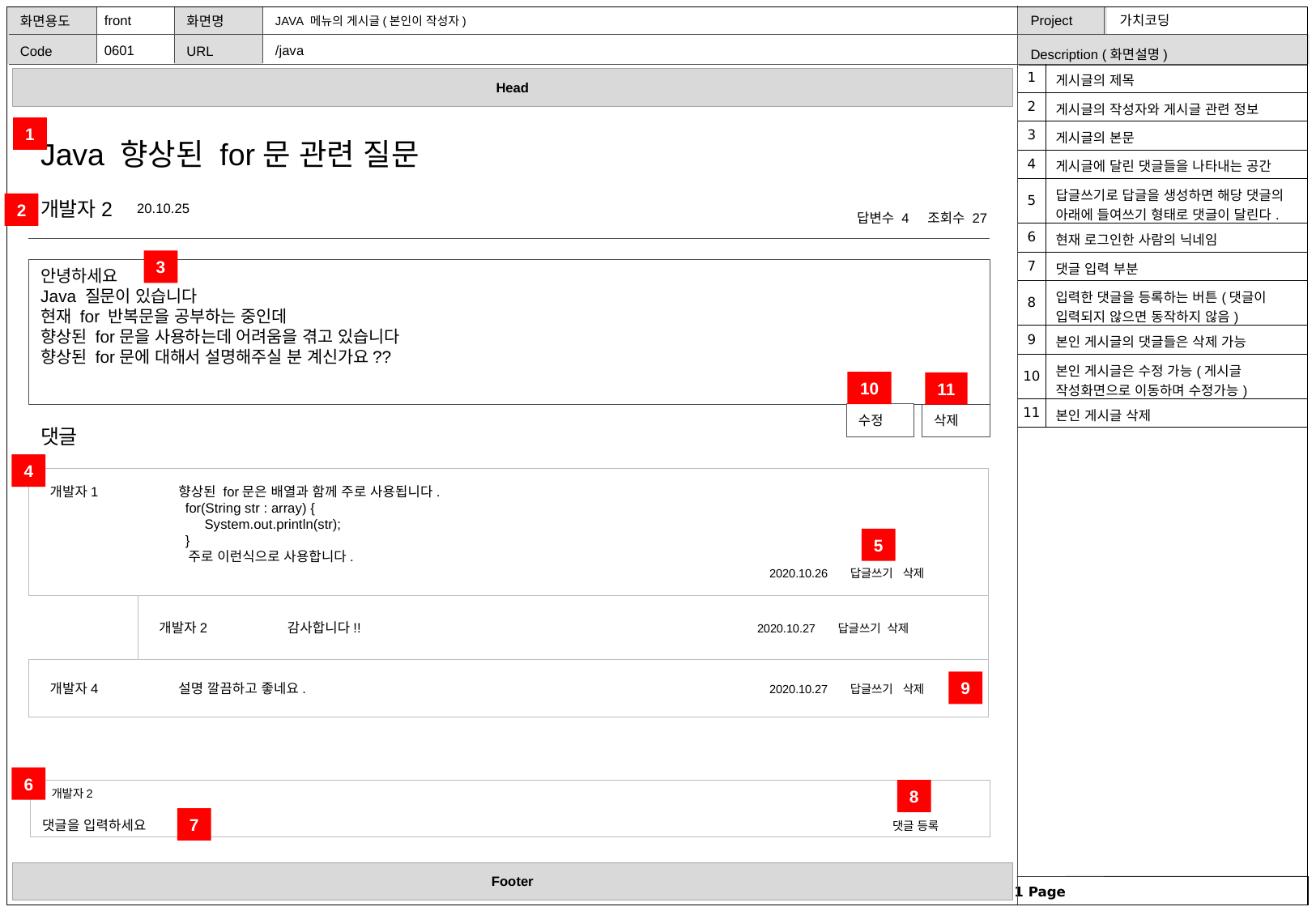

front
JAVA 메뉴의 게시글(본인이 작성자)
0601
/java
| 1 | 게시글의 제목 |
| --- | --- |
| 2 | 게시글의 작성자와 게시글 관련 정보 |
| 3 | 게시글의 본문 |
| 4 | 게시글에 달린 댓글들을 나타내는 공간 |
| 5 | 답글쓰기로 답글을 생성하면 해당 댓글의 아래에 들여쓰기 형태로 댓글이 달린다. |
| 6 | 현재 로그인한 사람의 닉네임 |
| 7 | 댓글 입력 부분 |
| 8 | 입력한 댓글을 등록하는 버튼(댓글이 입력되지 않으면 동작하지 않음) |
| 9 | 본인 게시글의 댓글들은 삭제 가능 |
| 10 | 본인 게시글은 수정 가능(게시글 작성화면으로 이동하며 수정가능) |
| 11 | 본인 게시글 삭제 |
1
Java 향상된 for문 관련 질문
개발자2
2
20.10.25
답변수 4    조회수 27
3
안녕하세요
Java 질문이 있습니다
현재 for 반복문을 공부하는 중인데
향상된 for문을 사용하는데 어려움을 겪고 있습니다
향상된 for문에 대해서 설명해주실 분 계신가요??

10
11
수정
삭제
댓글
4
  개발자1                    향상된 for문은 배열과 함께 주로 사용됩니다.
	      for(String str : array) {
	           System.out.println(str);
	      }
	      주로 이런식으로 사용합니다.
						2020.10.26      답글쓰기   삭제
5
  개발자2                    감사합니다!!				2020.10.27      답글쓰기  삭제
  개발자4                    설명 깔끔하고 좋네요.				2020.10.27      답글쓰기   삭제
9
6
  개발자2

댓글을 입력하세요							댓글 등록
8
7